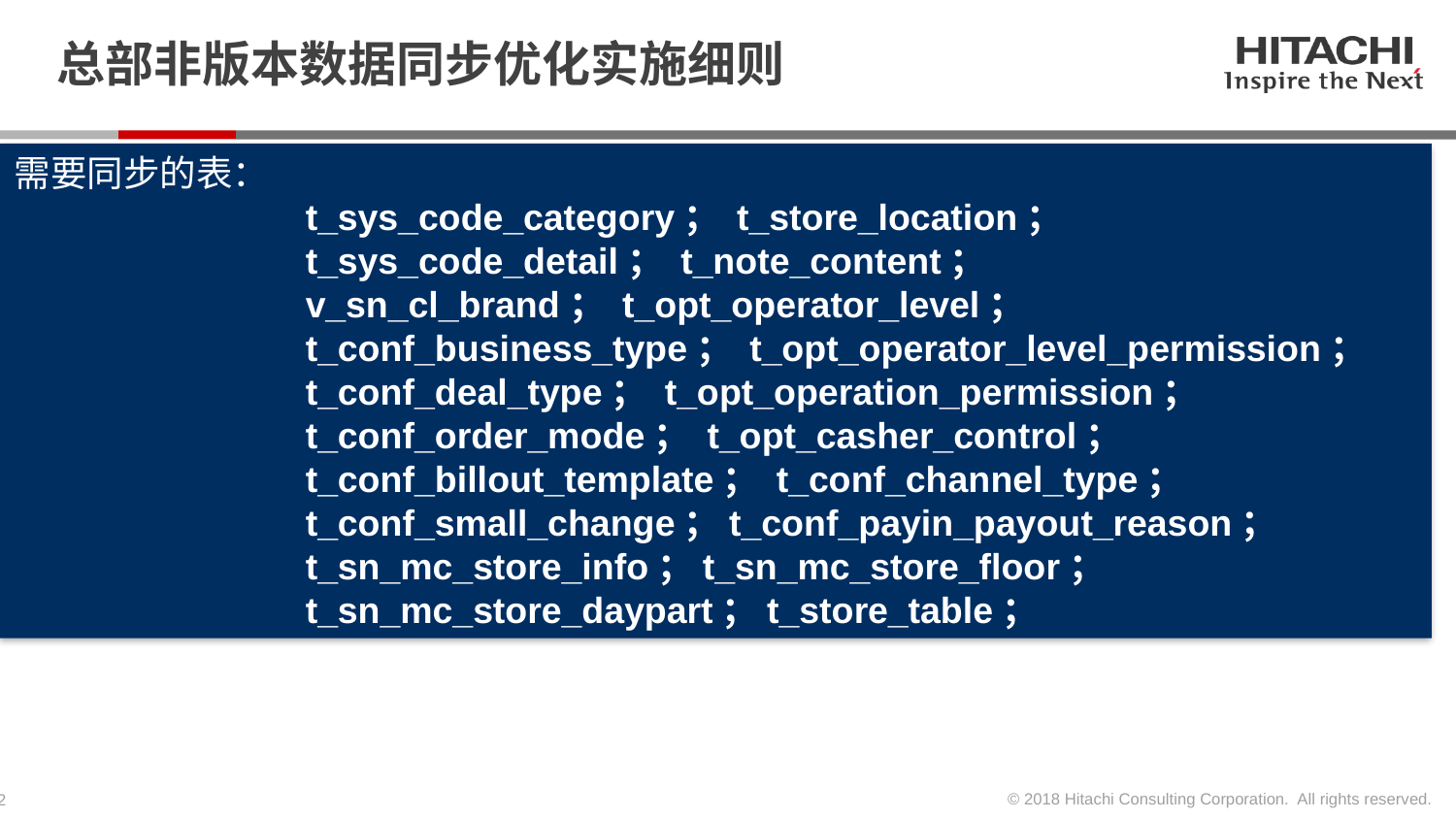

# 总部非版本数据同步优化实施细则
需要同步的表：
t_sys_code_category； t_store_location；
t_sys_code_detail； t_note_content；
v_sn_cl_brand； t_opt_operator_level；
t_conf_business_type； t_opt_operator_level_permission；
t_conf_deal_type； t_opt_operation_permission；
t_conf_order_mode； t_opt_casher_control；
t_conf_billout_template； t_conf_channel_type；
t_conf_small_change；t_conf_payin_payout_reason；
t_sn_mc_store_info；t_sn_mc_store_floor；
t_sn_mc_store_daypart；t_store_table；